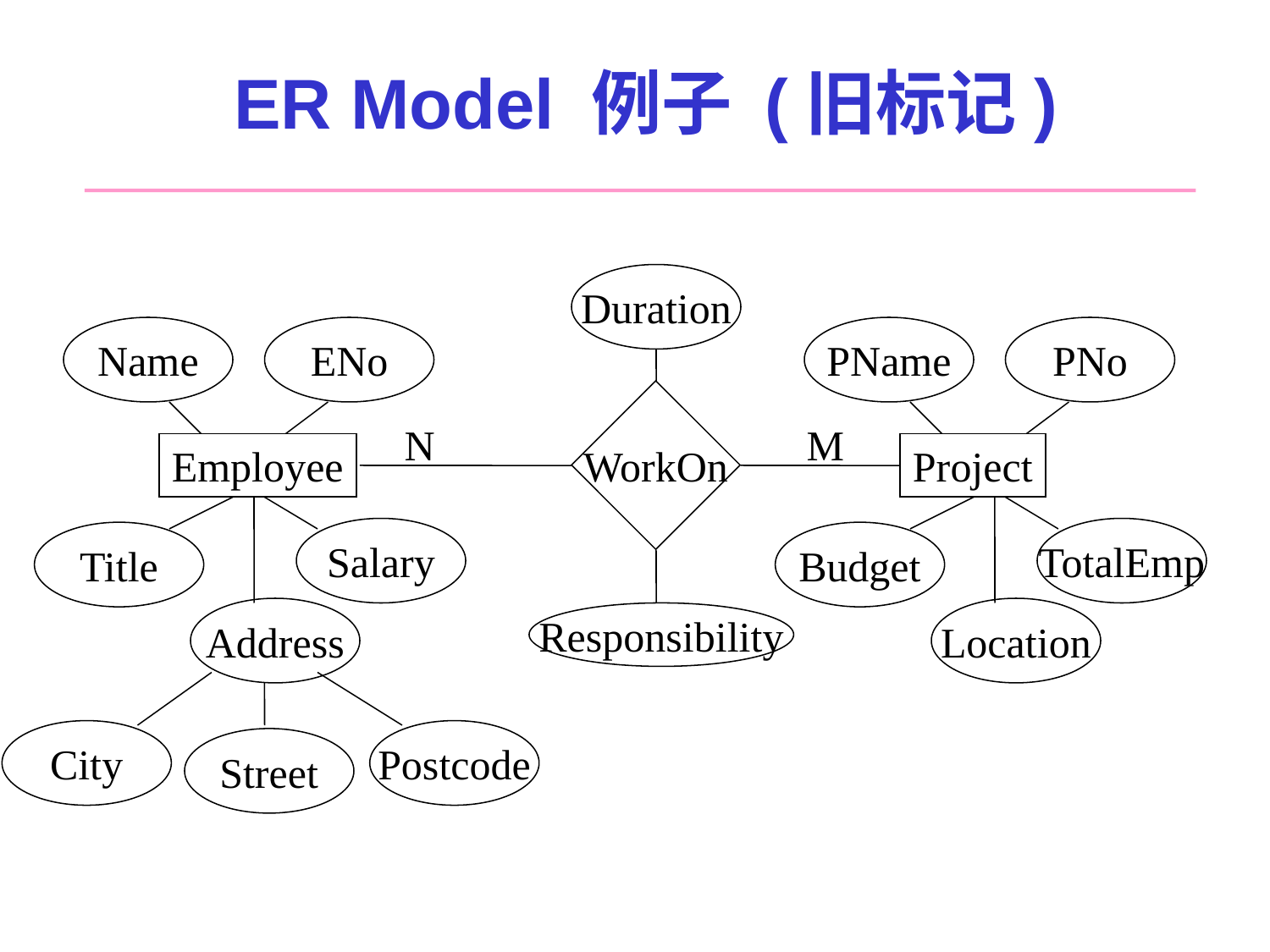

# ER Model 例子 (旧标记)

Duration
Name
ENo
PName
PNo

WorkOn

N
M
Employee
Project

Salary
TotalEmp
Title
Budget

Address
Location
Responsibility

City
Postcode
Street